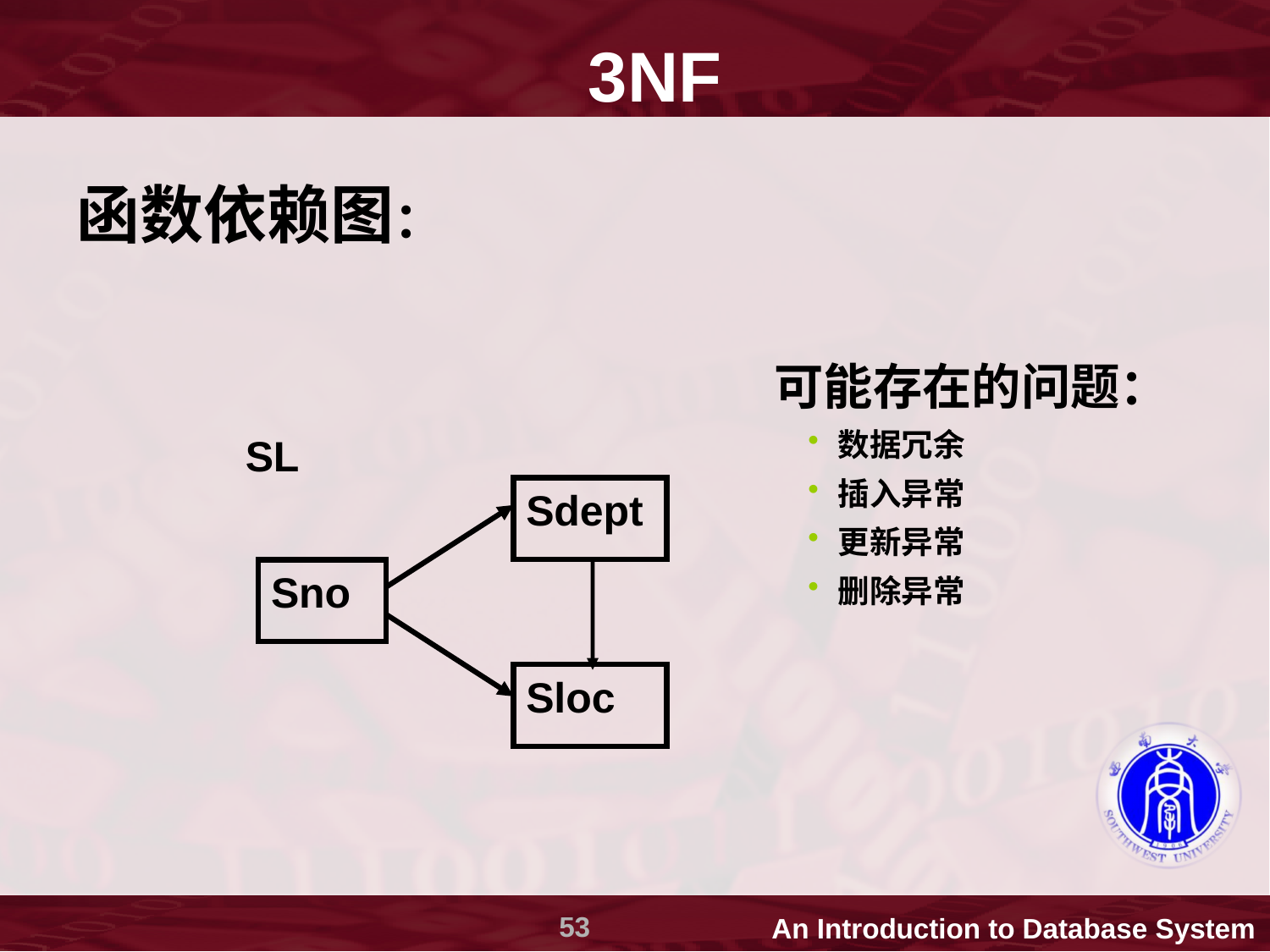

# 3NF
函数依赖图：
可能存在的问题：
数据冗余
插入异常
更新异常
删除异常
SL
Sdept

Sno

Sloc

53